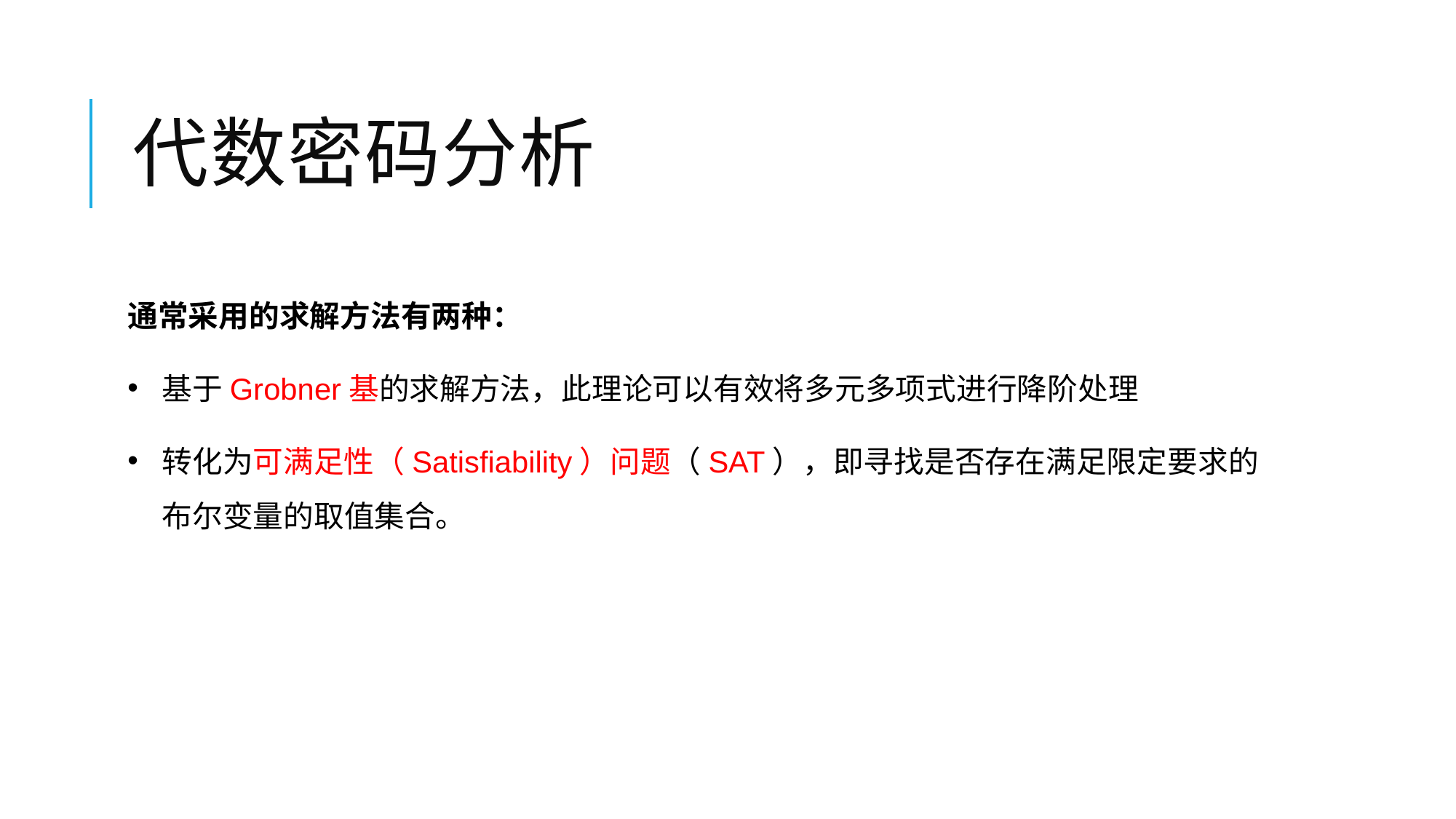

# 代数密码分析
通常采用的求解方法有两种：
基于Grobner基的求解方法，此理论可以有效将多元多项式进行降阶处理
转化为可满足性（Satisfiability）问题（SAT），即寻找是否存在满足限定要求的布尔变量的取值集合。